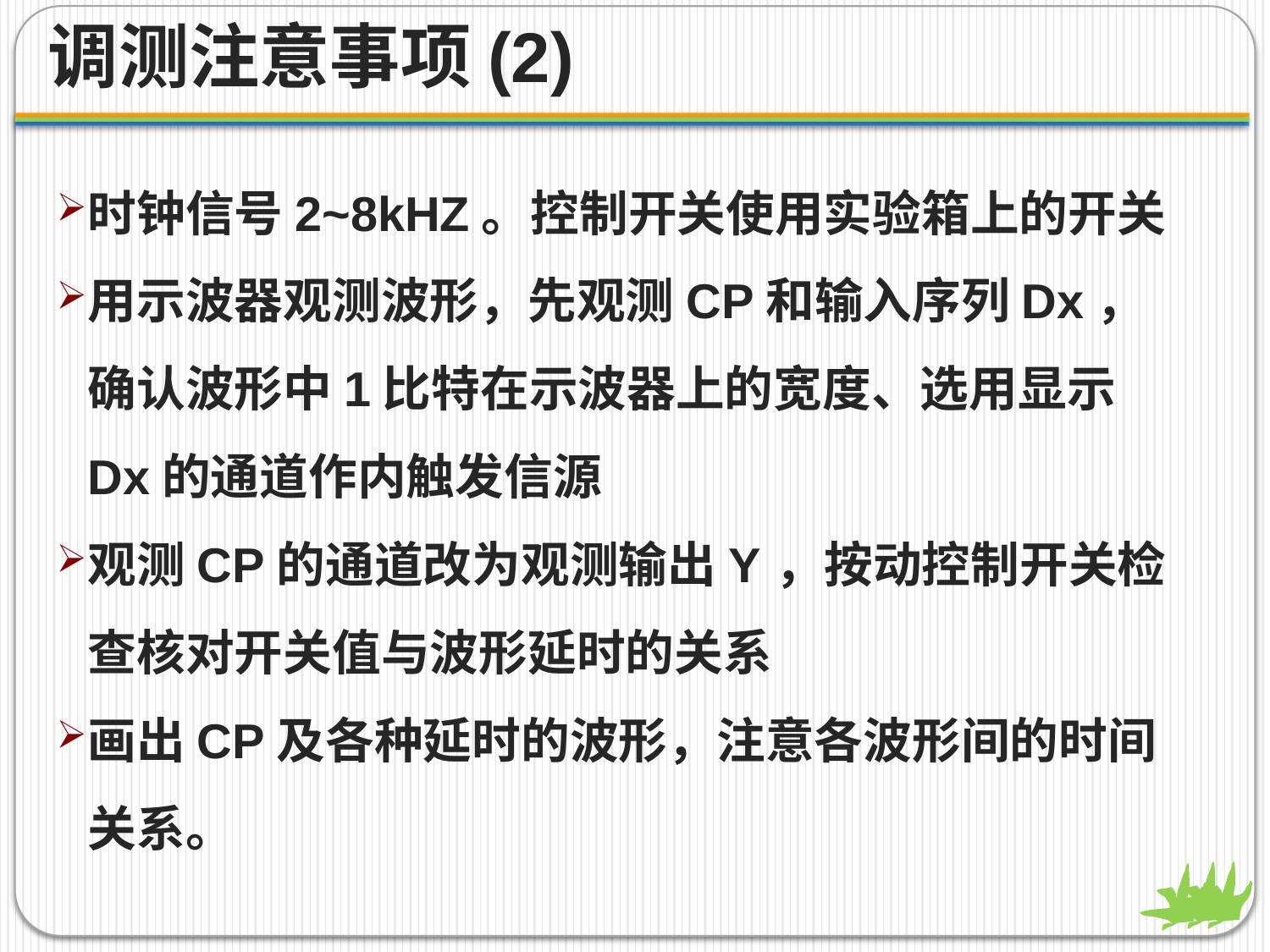

# 调测注意事项(2)
时钟信号2~8kHZ。控制开关使用实验箱上的开关
用示波器观测波形，先观测CP和输入序列Dx，确认波形中1比特在示波器上的宽度、选用显示Dx的通道作内触发信源
观测CP的通道改为观测输出Y ，按动控制开关检查核对开关值与波形延时的关系
画出CP及各种延时的波形，注意各波形间的时间关系。
73